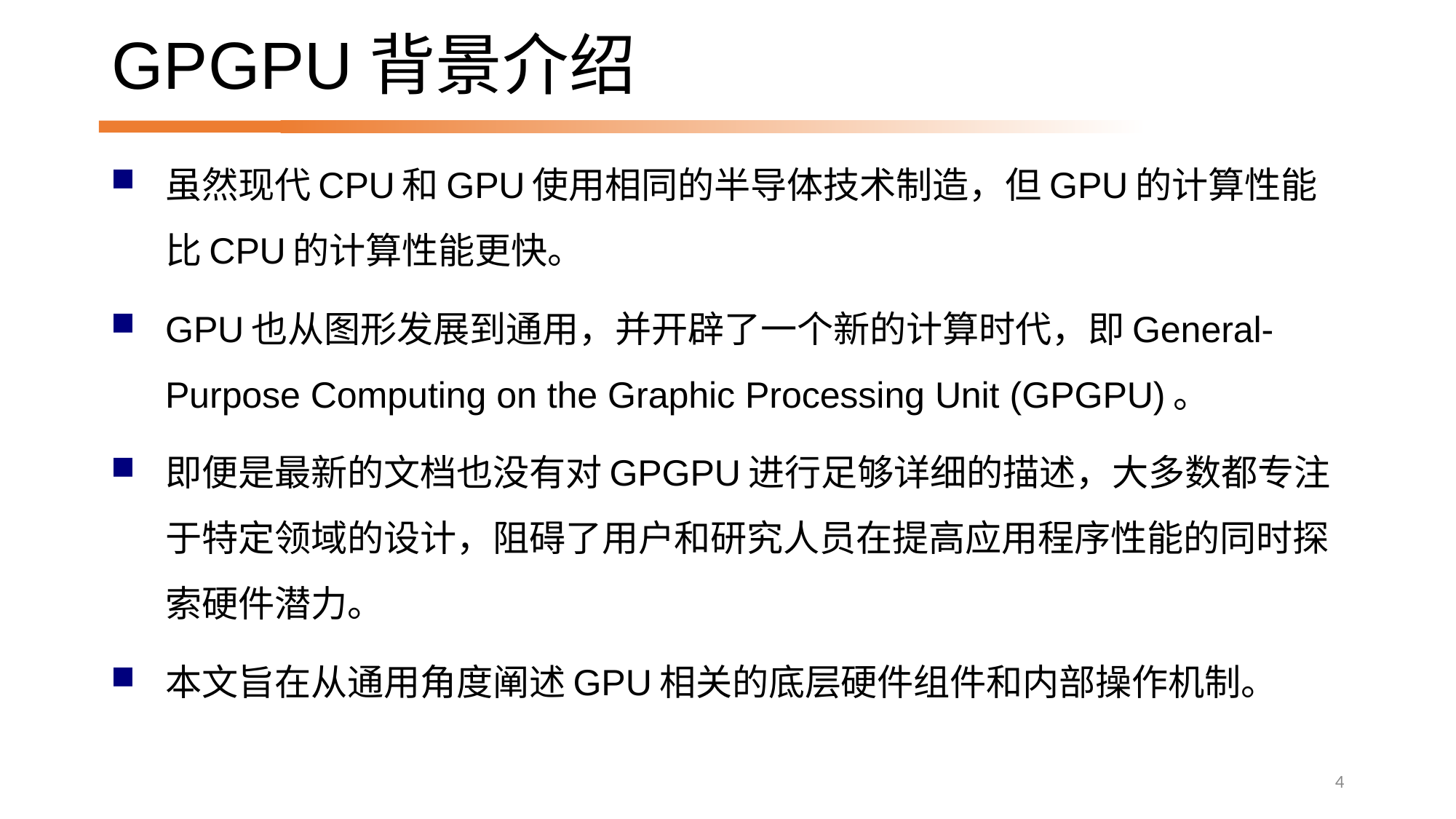

# GPGPU背景介绍
虽然现代CPU和GPU使用相同的半导体技术制造，但GPU的计算性能比CPU的计算性能更快。
GPU也从图形发展到通用，并开辟了一个新的计算时代，即General-Purpose Computing on the Graphic Processing Unit (GPGPU)。
即便是最新的文档也没有对GPGPU进行足够详细的描述，大多数都专注于特定领域的设计，阻碍了用户和研究人员在提高应用程序性能的同时探索硬件潜力。
本文旨在从通用角度阐述GPU相关的底层硬件组件和内部操作机制。
4